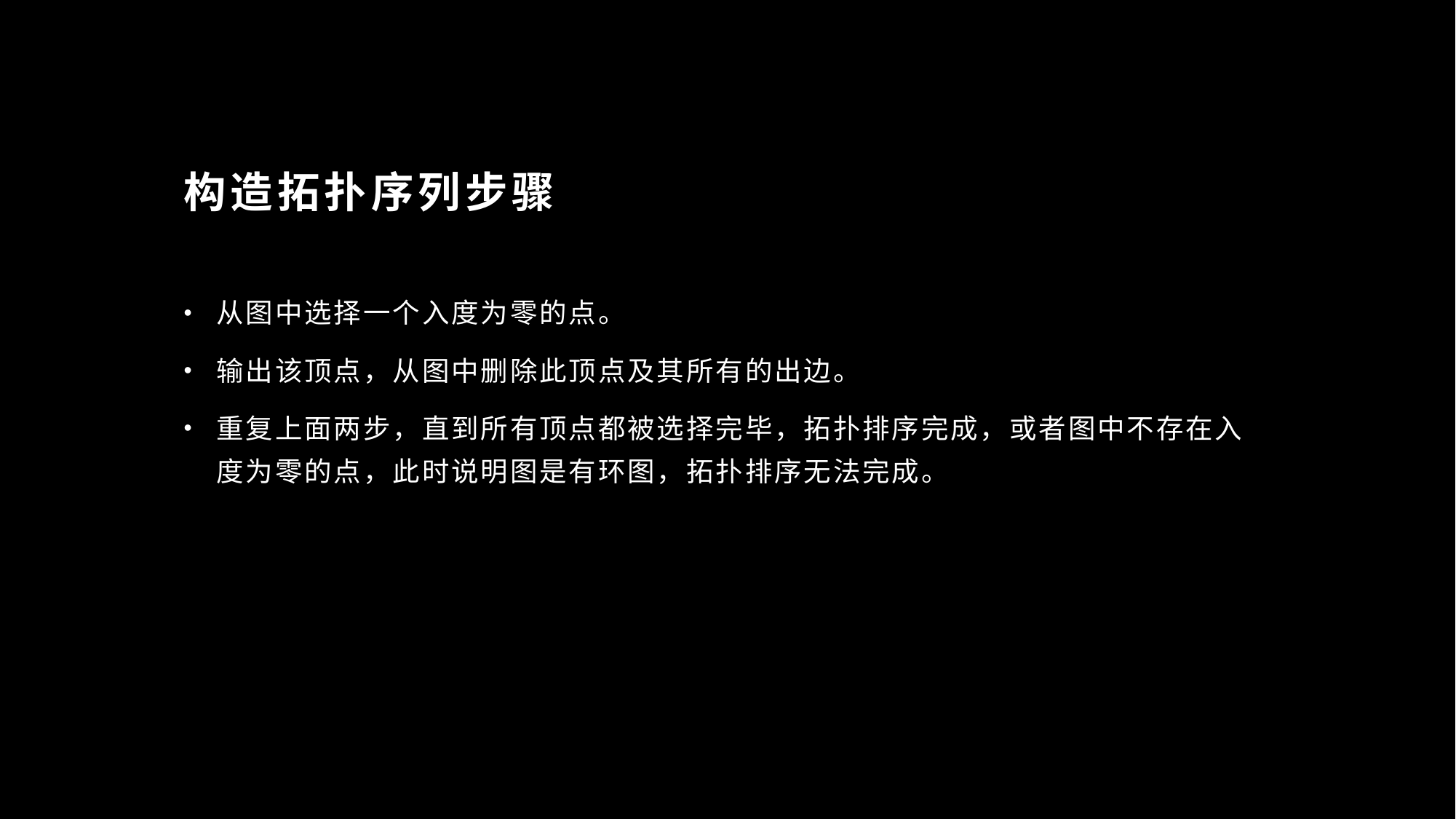

# 构造拓扑序列步骤
从图中选择一个入度为零的点。
输出该顶点，从图中删除此顶点及其所有的出边。
重复上面两步，直到所有顶点都被选择完毕，拓扑排序完成，或者图中不存在入度为零的点，此时说明图是有环图，拓扑排序无法完成。